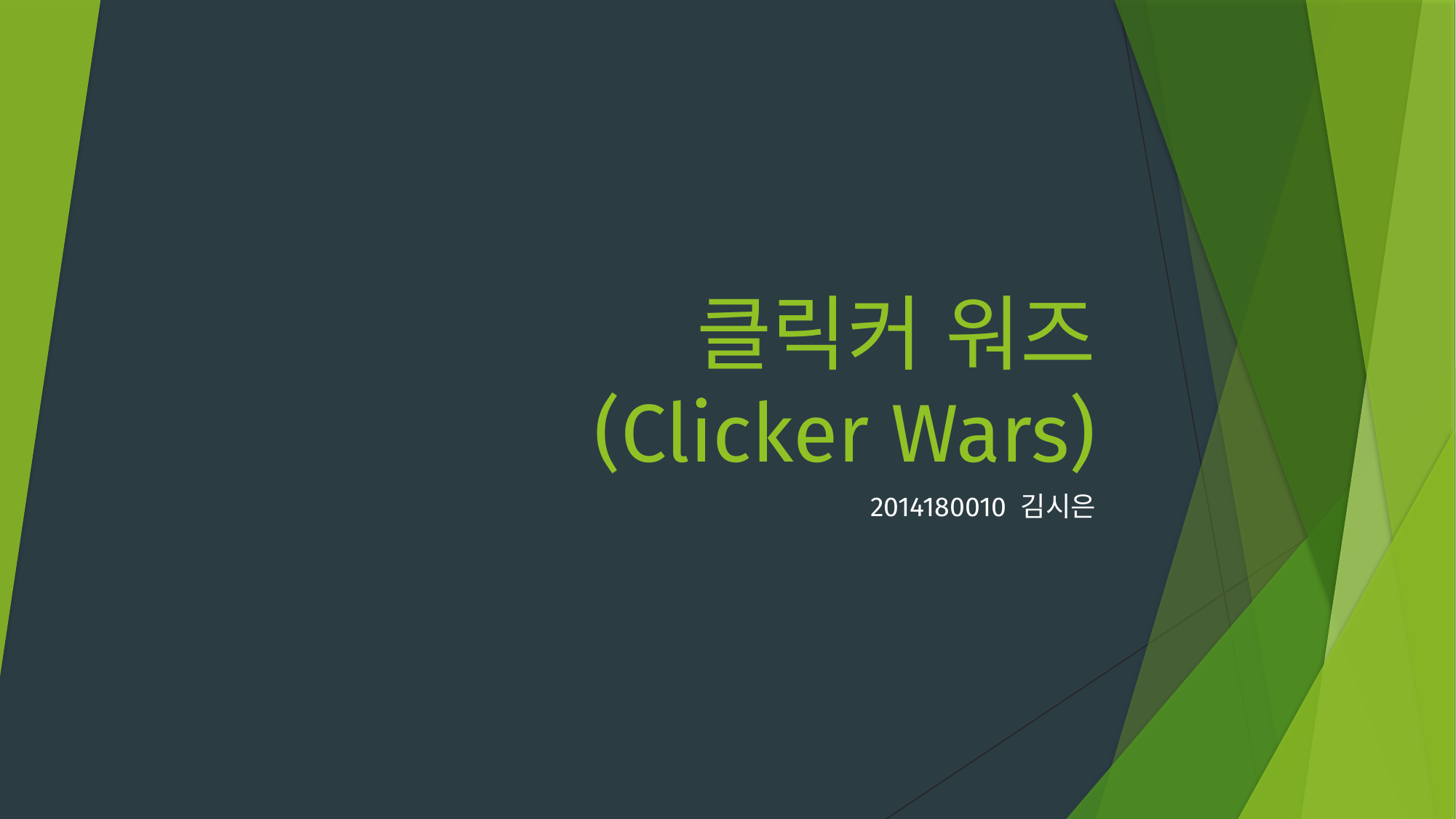

# 클릭커 워즈 (Clicker Wars)
2014180010 김시은